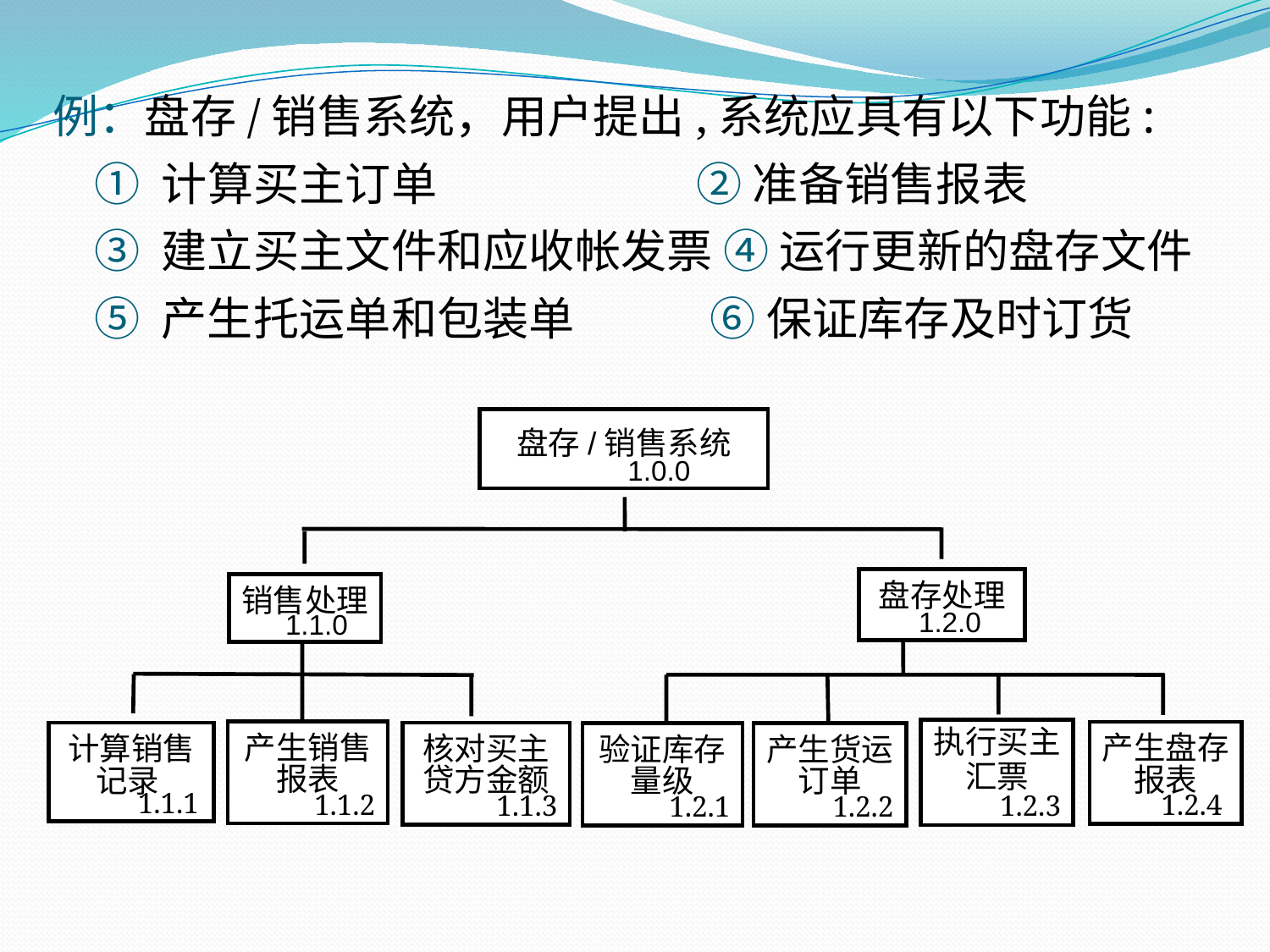

例：盘存/销售系统，用户提出,系统应具有以下功能:
    ① 计算买主订单                         ② 准备销售报表
    ③ 建立买主文件和应收帐发票 ④ 运行更新的盘存文件
    ⑤ 产生托运单和包装单             ⑥ 保证库存及时订货
盘存/销售系统
         1.0.0

盘存处理
  1.2.0
销售处理
   1.1.0

执行买主
汇票
         1.2.3
产生盘存
报表
       1.2.4
验证库存
量级
          1.2.1
产生货运
订单
         1.2.2

产生销售
报表
          1.1.2
核对买主
贷方金额
           1.1.3
计算销售
记录
          1.1.1